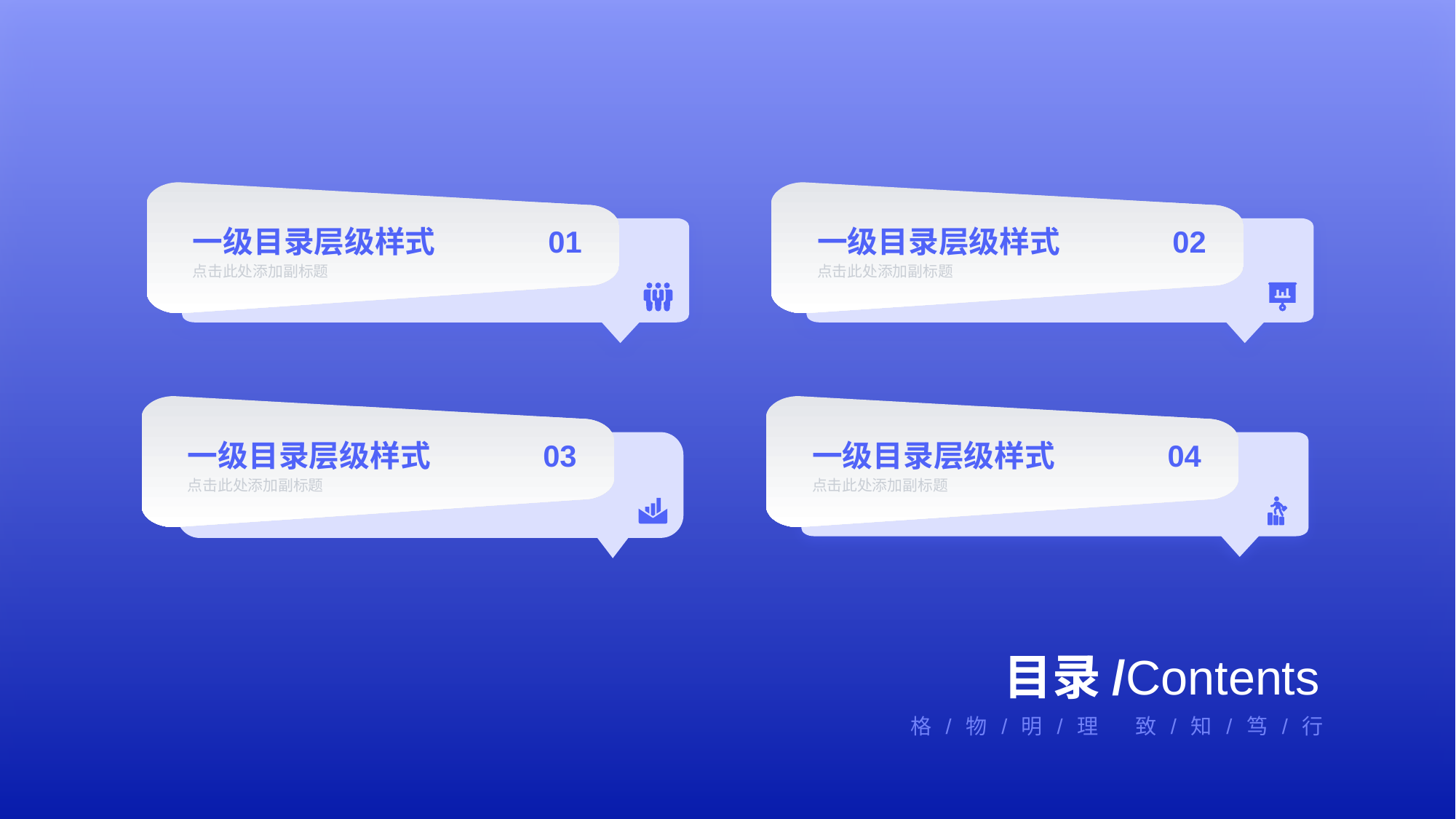

一级目录层级样式
01
一级目录层级样式
02

点击此处添加副标题
点击此处添加副标题

一级目录层级样式
03
一级目录层级样式
04

点击此处添加副标题
点击此处添加副标题

目录/Contents
格/物/明/理  致/知/笃/行